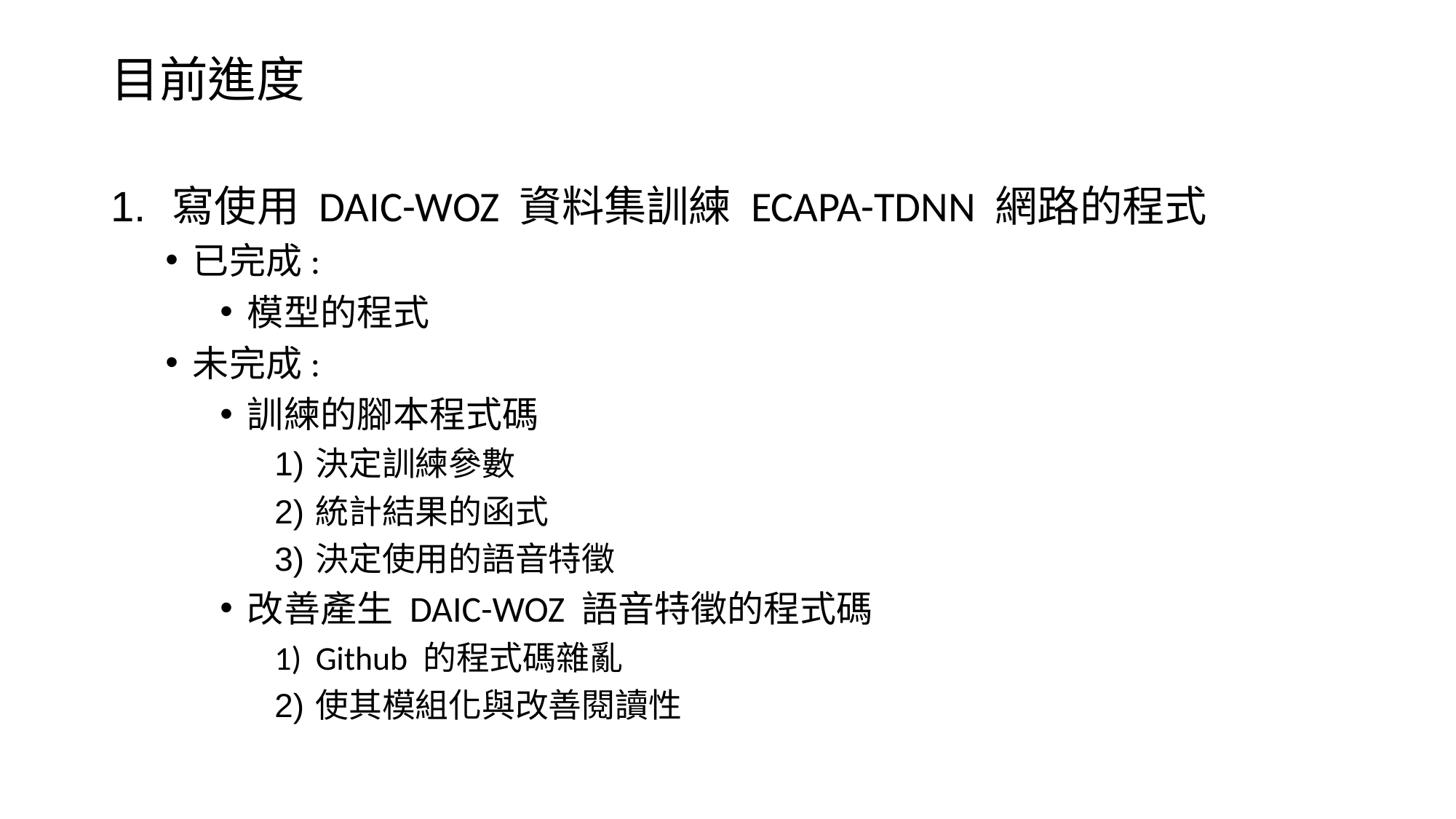

# 目前進度
寫使用 DAIC-WOZ 資料集訓練 ECAPA-TDNN 網路的程式
已完成:
模型的程式
未完成:
訓練的腳本程式碼
決定訓練參數
統計結果的函式
決定使用的語音特徵
改善產生 DAIC-WOZ 語音特徵的程式碼
Github 的程式碼雜亂
使其模組化與改善閱讀性